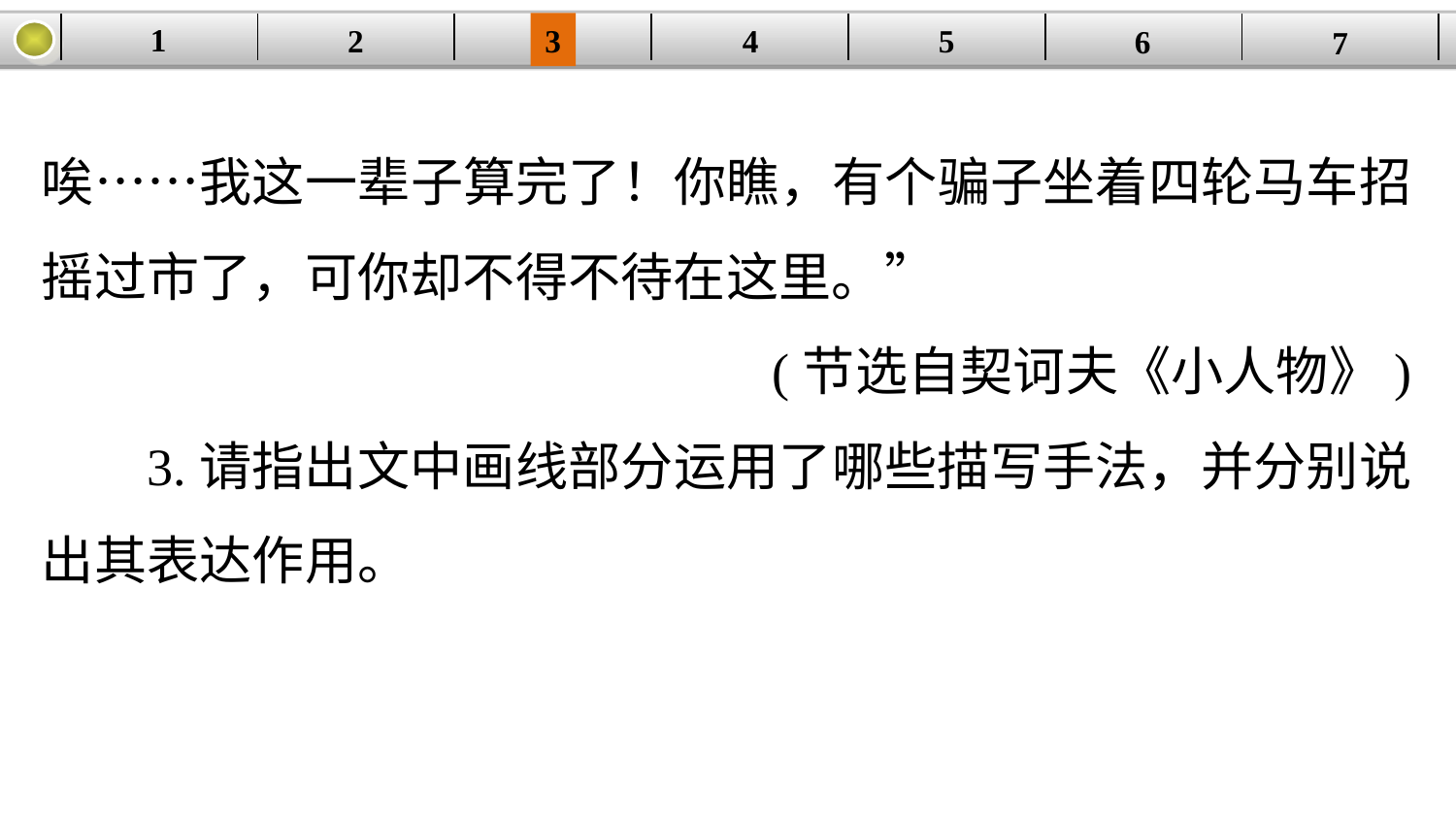

1
5
3
2
|  |  |  |  |  |  |  |
| --- | --- | --- | --- | --- | --- | --- |
4
6
7

唉……我这一辈子算完了！你瞧，有个骗子坐着四轮马车招摇过市了，可你却不得不待在这里。”
(节选自契诃夫《小人物》)
3.请指出文中画线部分运用了哪些描写手法，并分别说出其表达作用。